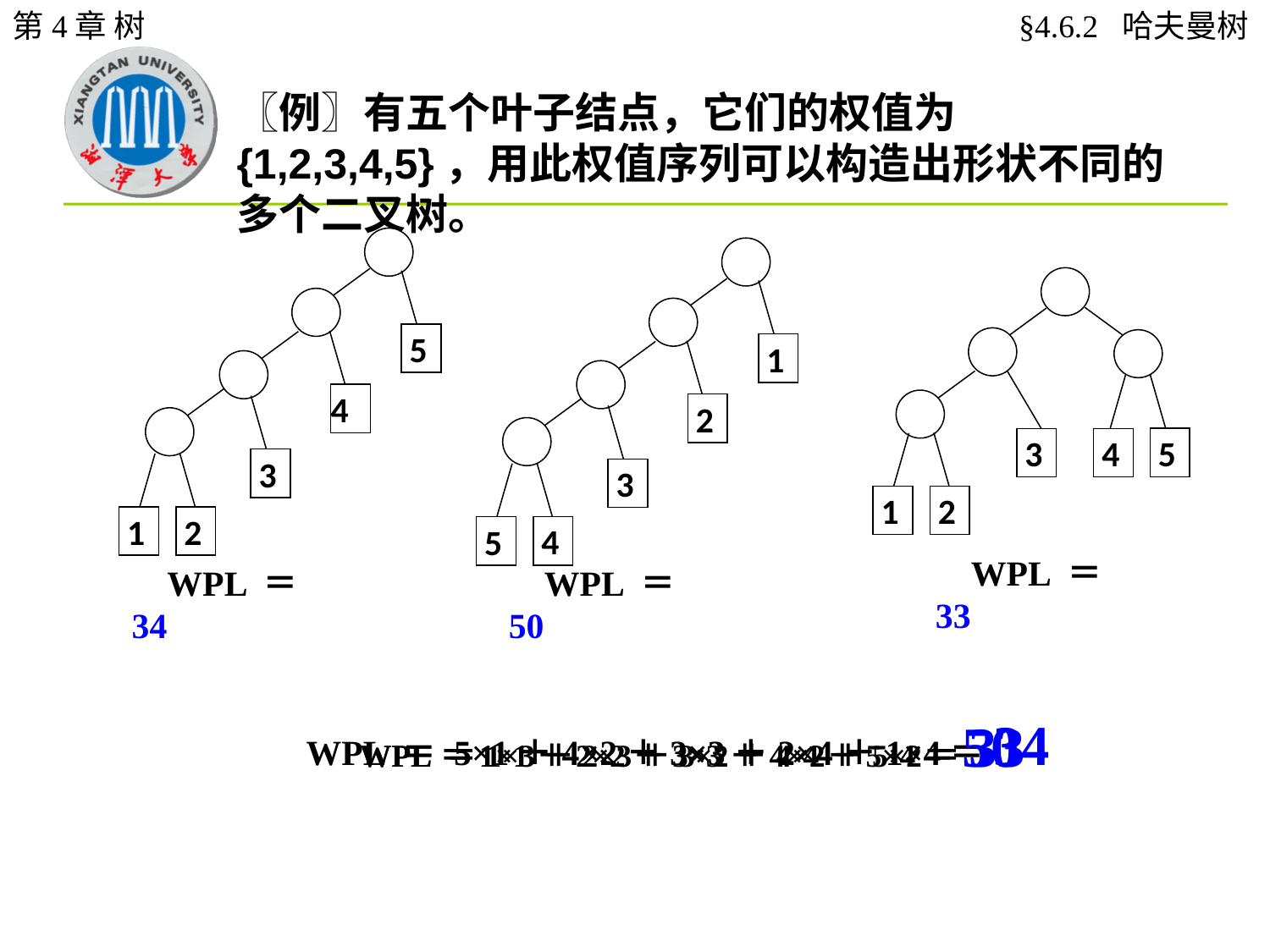

第4章 树
§4.6.2  哈夫曼树
〖例〗有五个叶子结点，它们的权值为{1,2,3,4,5}，用此权值序列可以构造出形状不同的多个二叉树。

 5

4

 3

 2
 1

 1

 2

 3

 4
 5

 5
 3
 4

 2
 1
    WPL ＝ 33
    WPL ＝ 34
    WPL ＝ 50
    WPL ＝ 5×1＋4×2＋3×3＋2×4＋1×4＝34
WPL ＝1×3＋2×3＋3×2＋4×2＋5×2＝33
WPL＝1×1＋2×2＋3×3＋4×4＋5×4＝50